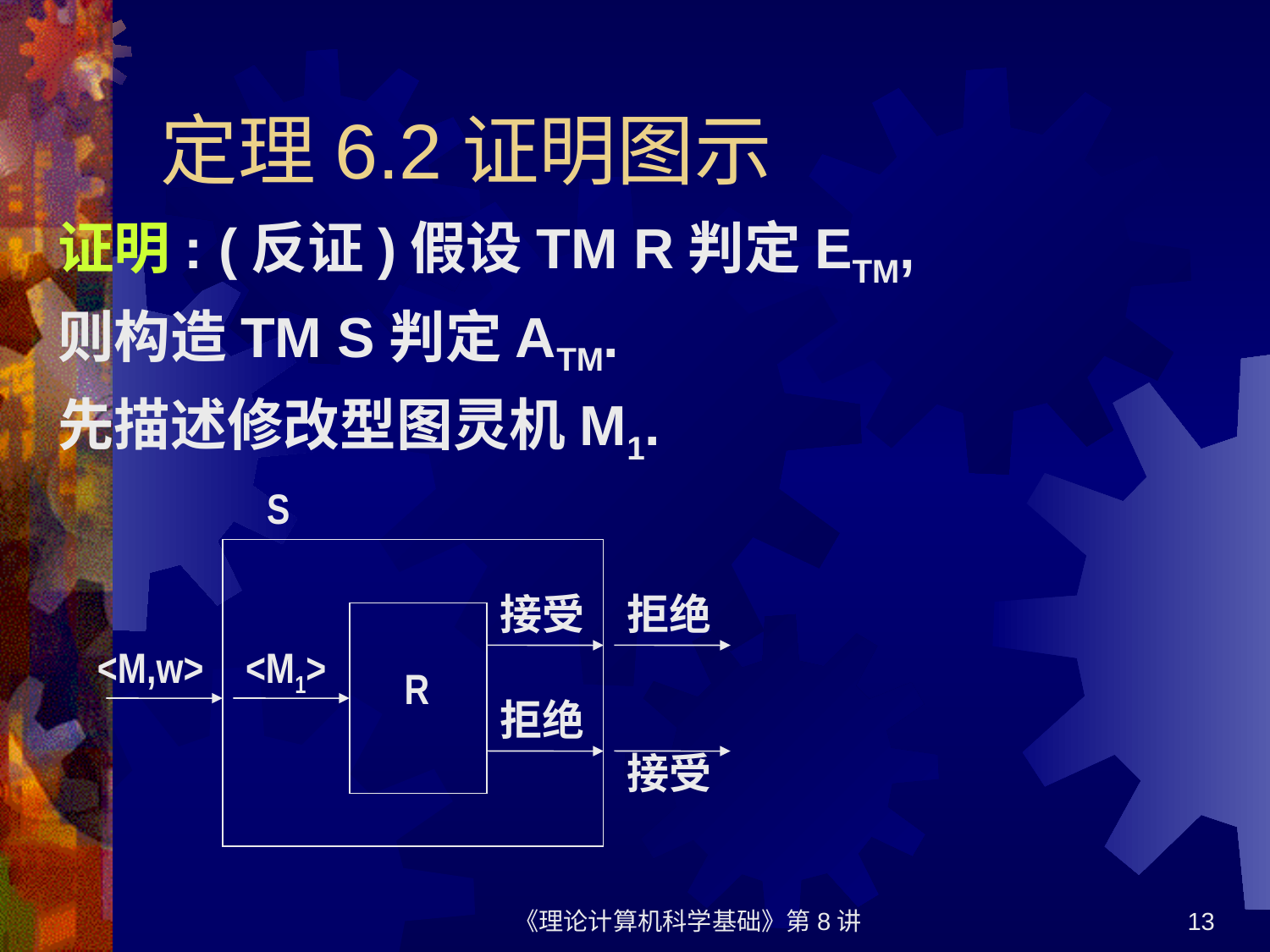

# 定理6.2证明图示
证明: (反证)假设TM R判定ETM,
则构造TM S判定ATM.
先描述修改型图灵机M1.
S

接受
拒绝

<M,w>
<M1>

R
拒绝

接受

《理论计算机科学基础》第8讲
13